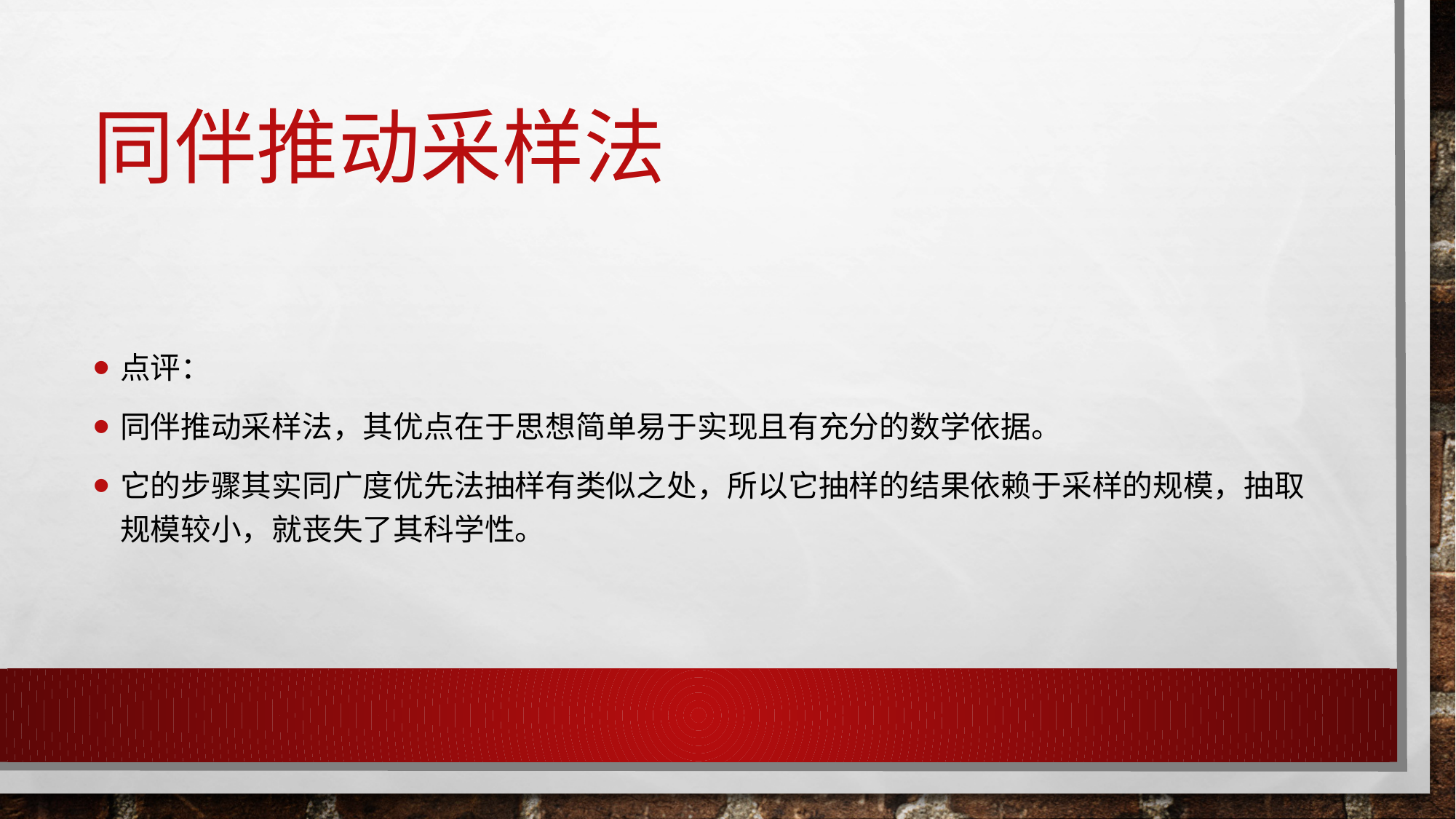

# 同伴推动采样法
点评：
同伴推动采样法，其优点在于思想简单易于实现且有充分的数学依据。
它的步骤其实同广度优先法抽样有类似之处，所以它抽样的结果依赖于采样的规模，抽取规模较小，就丧失了其科学性。